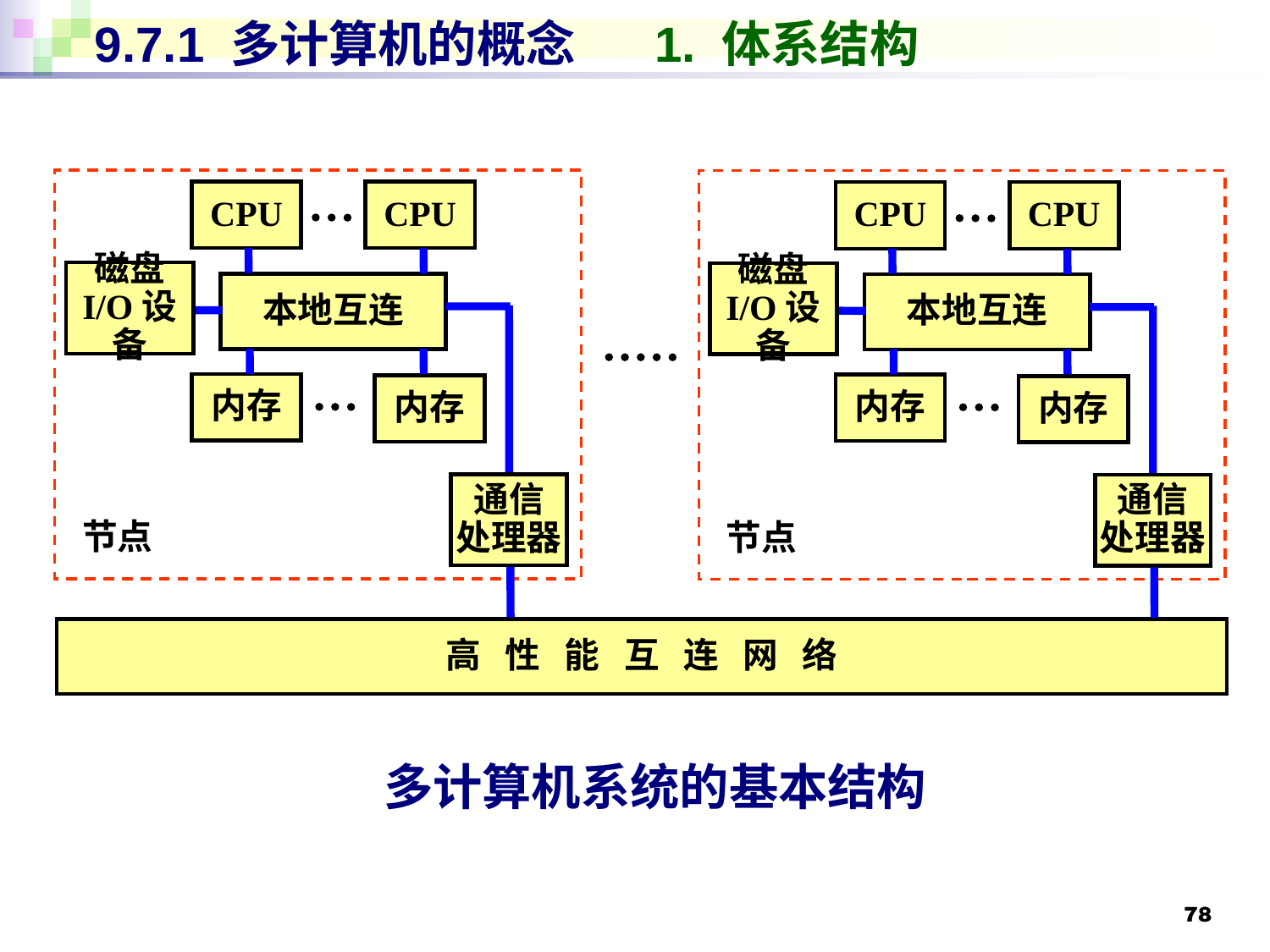

# 9.7.1 多计算机的概念      1. 体系结构

CPU
CPU
CPU
CPU

磁盘
I/O设备
磁盘
I/O设备
本地互连
本地互连

内存
内存
内存
内存

通信
处理器
通信
处理器
节点
节点

高   性   能   互   连   网   络
多计算机系统的基本结构
78